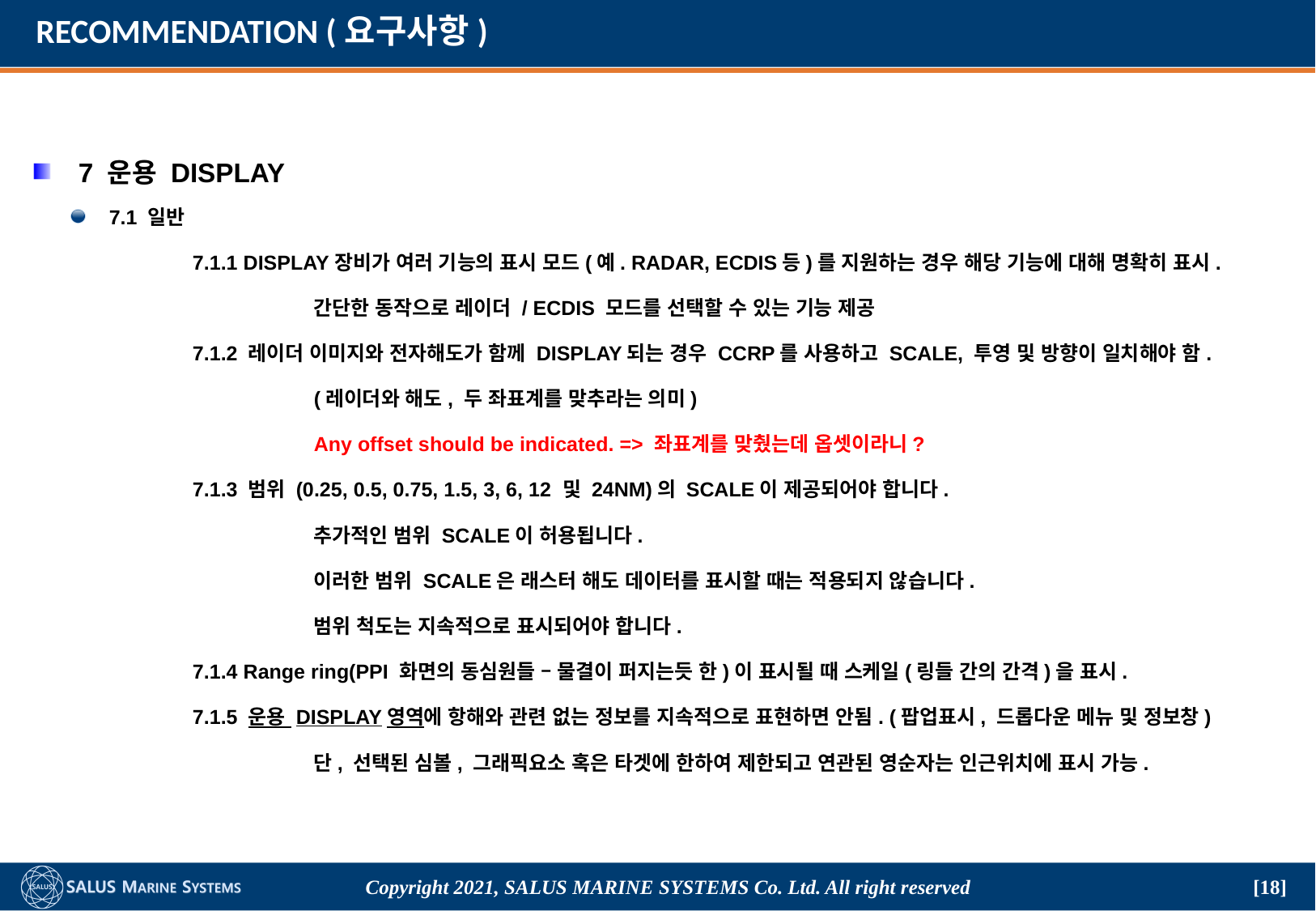

# RECOMMENDATION (요구사항)

7 운용 DISPLAY
7.1 일반
	7.1.1 DISPLAY장비가 여러 기능의 표시 모드(예. RADAR, ECDIS등)를 지원하는 경우 해당 기능에 대해 명확히 표시.
		간단한 동작으로 레이더 / ECDIS 모드를 선택할 수 있는 기능 제공
	7.1.2 레이더 이미지와 전자해도가 함께 DISPLAY되는 경우 CCRP를 사용하고 SCALE, 투영 및 방향이 일치해야 함.
		(레이더와 해도, 두 좌표계를 맞추라는 의미)
		Any offset should be indicated. => 좌표계를 맞췄는데 옵셋이라니?
	7.1.3 범위 (0.25, 0.5, 0.75, 1.5, 3, 6, 12 및 24NM)의 SCALE이 제공되어야 합니다.
		추가적인 범위 SCALE이 허용됩니다.
		이러한 범위 SCALE은 래스터 해도 데이터를 표시할 때는 적용되지 않습니다.
		범위 척도는 지속적으로 표시되어야 합니다.
	7.1.4 Range ring(PPI 화면의 동심원들 – 물결이 퍼지는듯 한)이 표시될 때 스케일(링들 간의 간격)을 표시.
	7.1.5 운용 DISPLAY영역에 항해와 관련 없는 정보를 지속적으로 표현하면 안됨. (팝업표시, 드롭다운 메뉴 및 정보창)
		단, 선택된 심볼, 그래픽요소 혹은 타겟에 한하여 제한되고 연관된 영순자는 인근위치에 표시 가능.

Copyright 2021, SALUS Marine Systems Co. Ltd. All right reserved
[18]